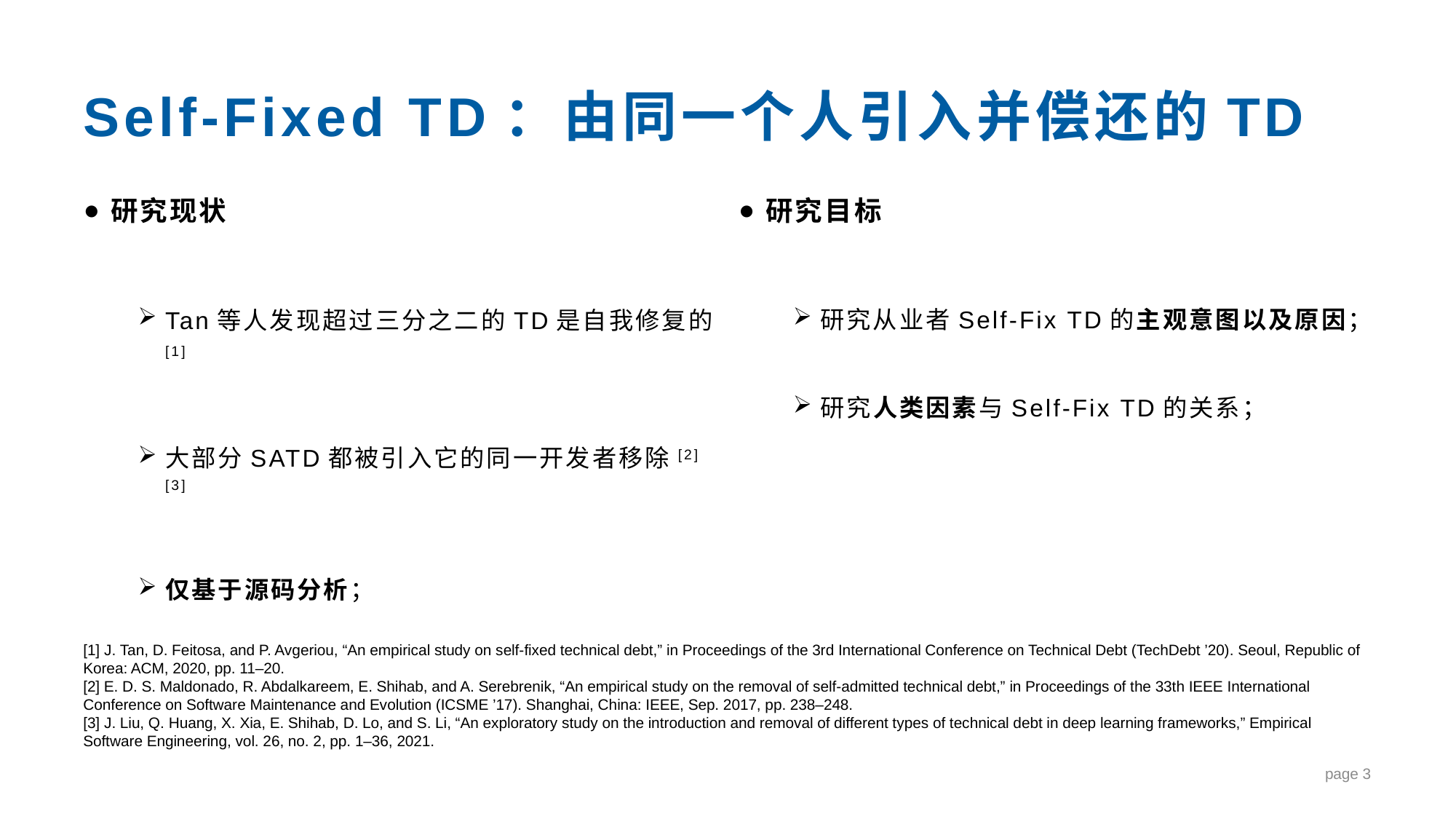

# Self-Fixed TD：由同一个人引入并偿还的TD
研究现状

Tan等人发现超过三分之二的TD是自我修复的[1]

大部分SATD都被引入它的同一开发者移除[2][3]

仅基于源码分析；
研究目标

研究从业者Self-Fix TD的主观意图以及原因；

研究人类因素与Self-Fix TD的关系；
[1] J. Tan, D. Feitosa, and P. Avgeriou, “An empirical study on self-fixed technical debt,” in Proceedings of the 3rd International Conference on Technical Debt (TechDebt ’20). Seoul, Republic of Korea: ACM, 2020, pp. 11–20.
[2] E. D. S. Maldonado, R. Abdalkareem, E. Shihab, and A. Serebrenik, “An empirical study on the removal of self-admitted technical debt,” in Proceedings of the 33th IEEE International Conference on Software Maintenance and Evolution (ICSME ’17). Shanghai, China: IEEE, Sep. 2017, pp. 238–248.
[3] J. Liu, Q. Huang, X. Xia, E. Shihab, D. Lo, and S. Li, “An exploratory study on the introduction and removal of different types of technical debt in deep learning frameworks,” Empirical Software Engineering, vol. 26, no. 2, pp. 1–36, 2021.
page 3